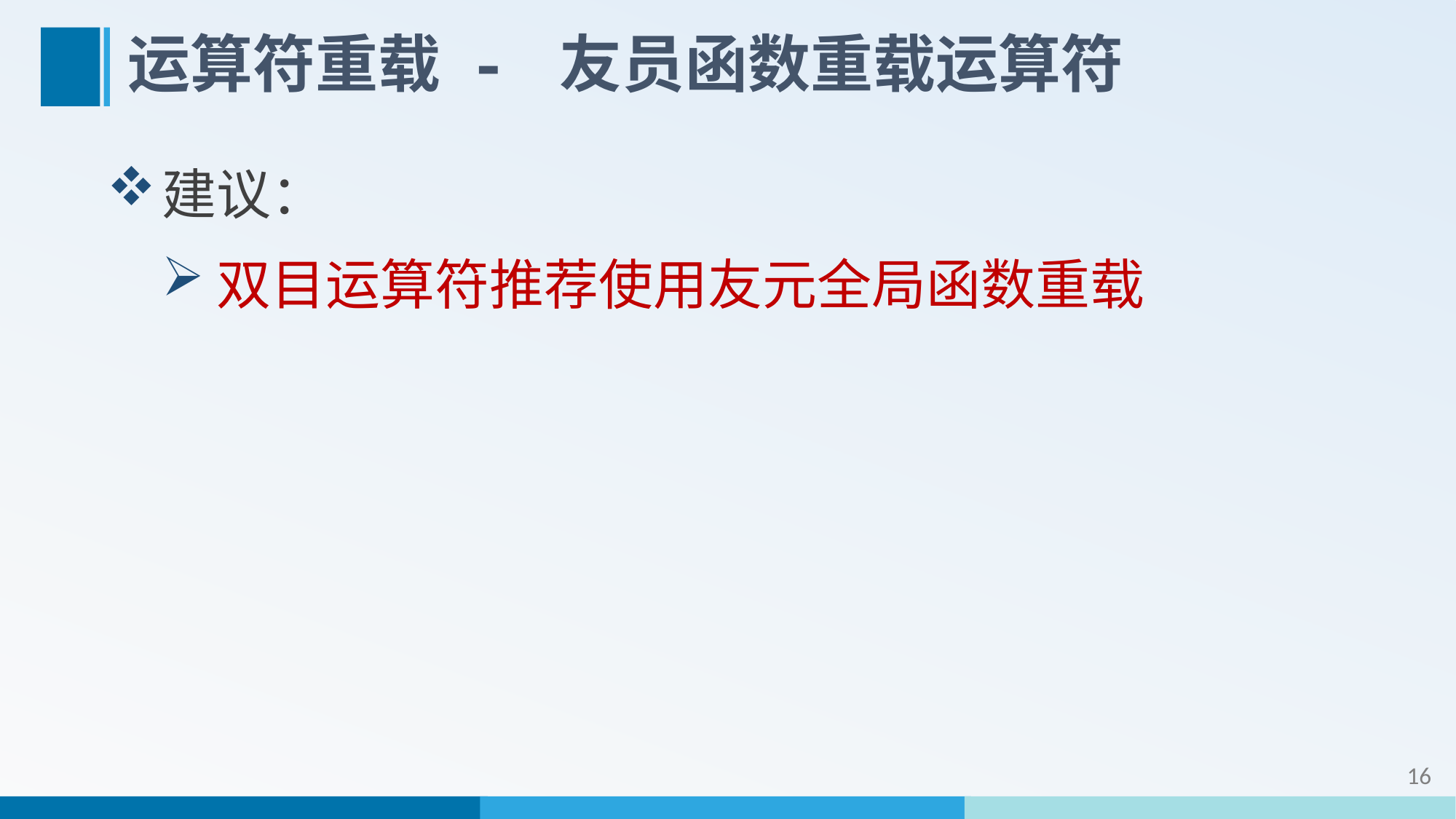

# 运算符重载 - 友员函数重载运算符
建议：
双目运算符推荐使用友元全局函数重载